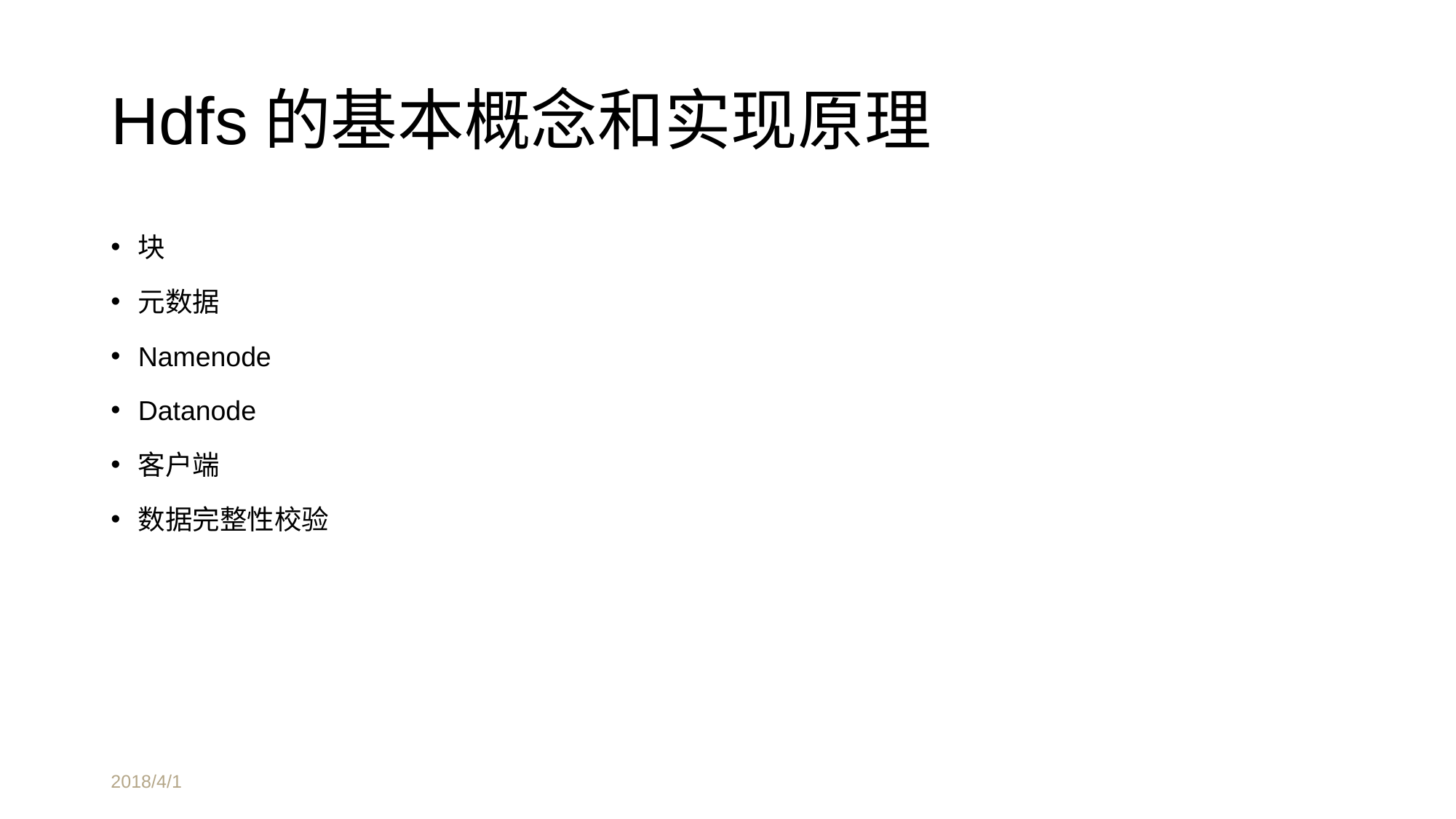

# Hdfs的基本概念和实现原理
块
元数据
Namenode
Datanode
客户端
数据完整性校验

2018/4/1